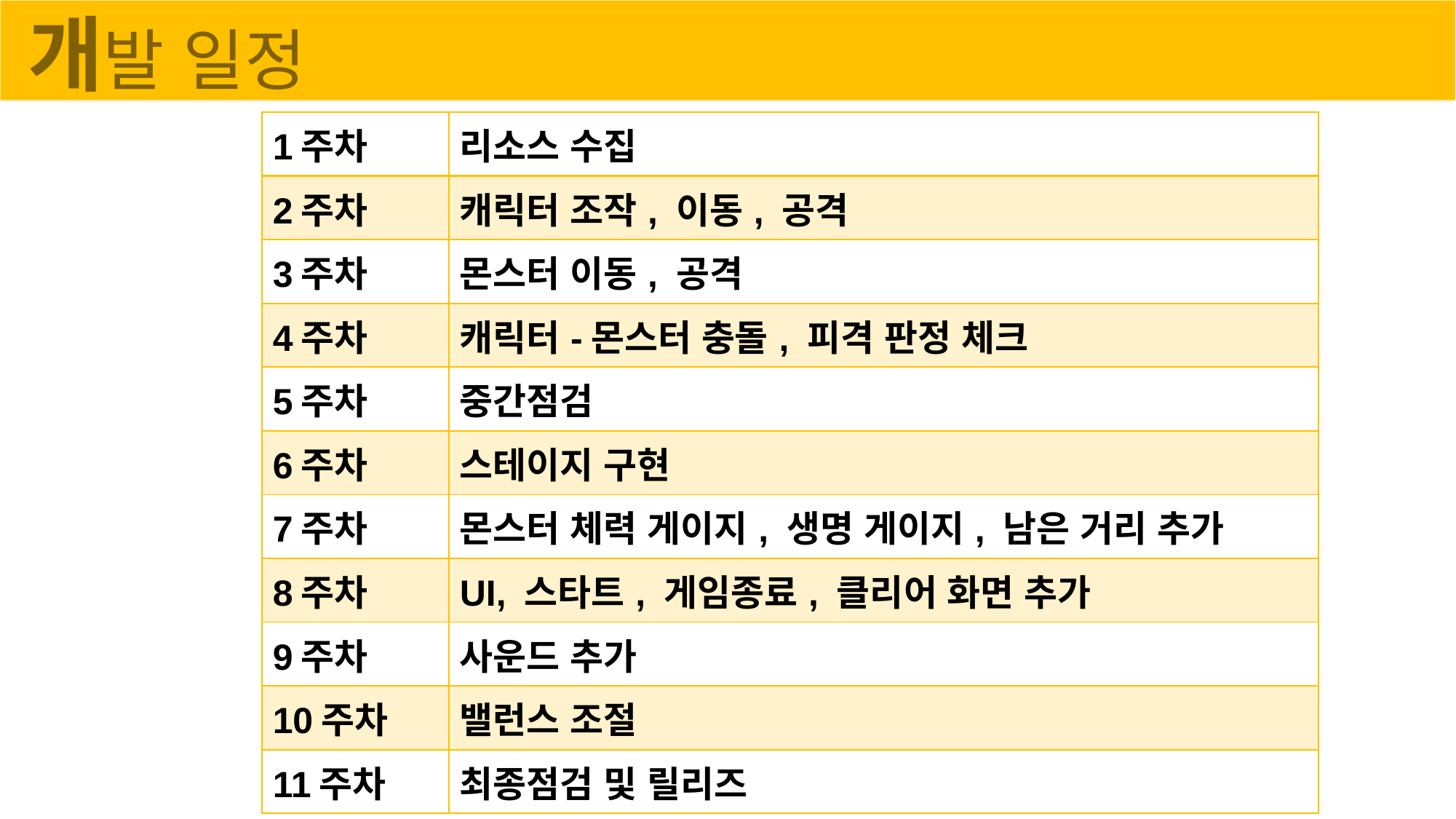

# 개발 일정
| 1주차 | 리소스 수집 |
| --- | --- |
| 2주차 | 캐릭터 조작, 이동, 공격 |
| 3주차 | 몬스터 이동, 공격 |
| 4주차 | 캐릭터-몬스터 충돌, 피격 판정 체크 |
| 5주차 | 중간점검 |
| 6주차 | 스테이지 구현 |
| 7주차 | 몬스터 체력 게이지, 생명 게이지, 남은 거리 추가 |
| 8주차 | UI, 스타트, 게임종료, 클리어 화면 추가 |
| 9주차 | 사운드 추가 |
| 10주차 | 밸런스 조절 |
| 11주차 | 최종점검 및 릴리즈 |